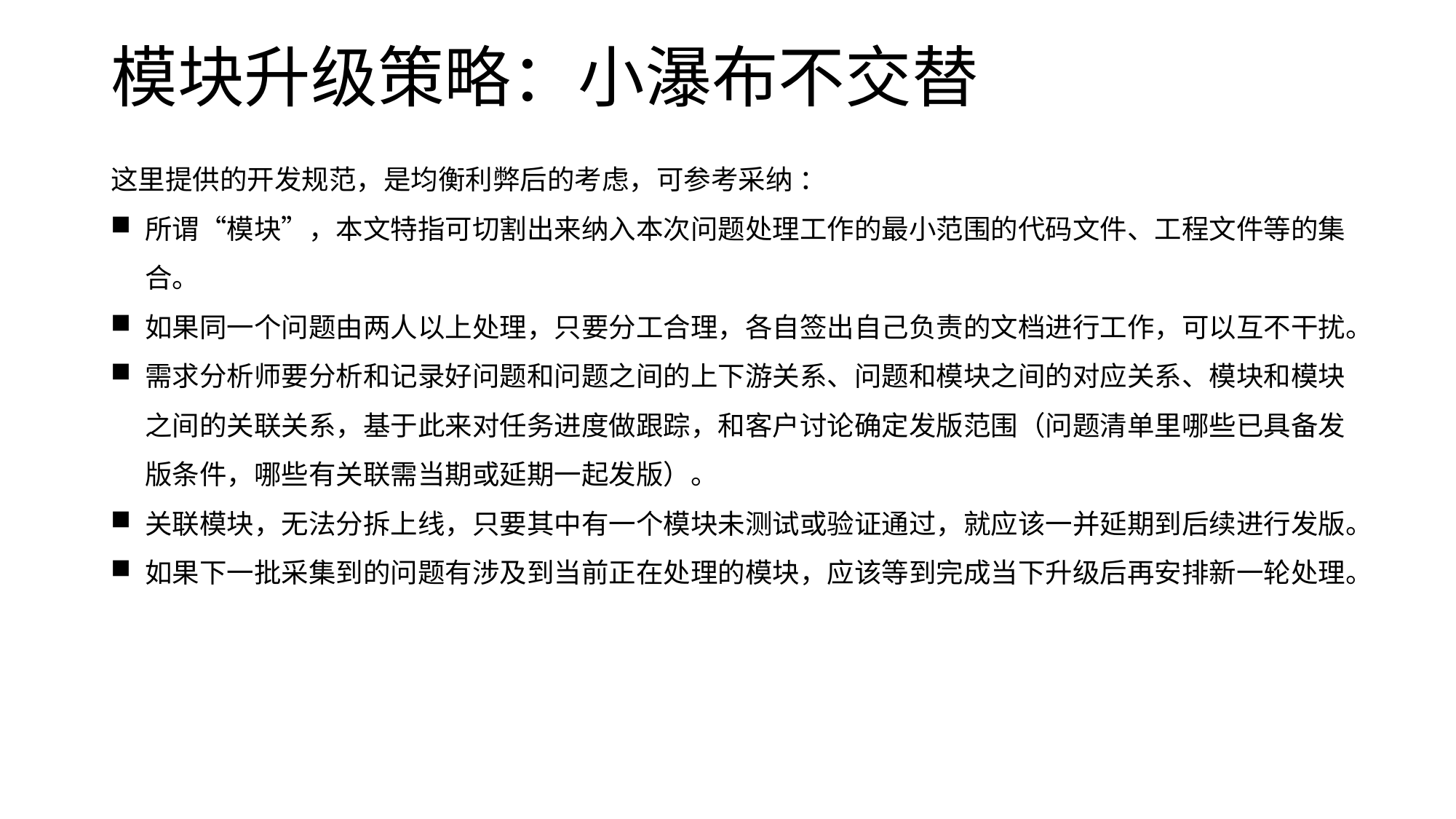

模块升级策略：小瀑布不交替
这里提供的开发规范，是均衡利弊后的考虑，可参考采纳 ：
所谓“模块”，本文特指可切割出来纳入本次问题处理工作的最小范围的代码文件、工程文件等的集合。
如果同一个问题由两人以上处理，只要分工合理，各自签出自己负责的文档进行工作，可以互不干扰。
需求分析师要分析和记录好问题和问题之间的上下游关系、问题和模块之间的对应关系、模块和模块之间的关联关系，基于此来对任务进度做跟踪，和客户讨论确定发版范围（问题清单里哪些已具备发版条件，哪些有关联需当期或延期一起发版）。
关联模块，无法分拆上线，只要其中有一个模块未测试或验证通过，就应该一并延期到后续进行发版。
如果下一批采集到的问题有涉及到当前正在处理的模块，应该等到完成当下升级后再安排新一轮处理。